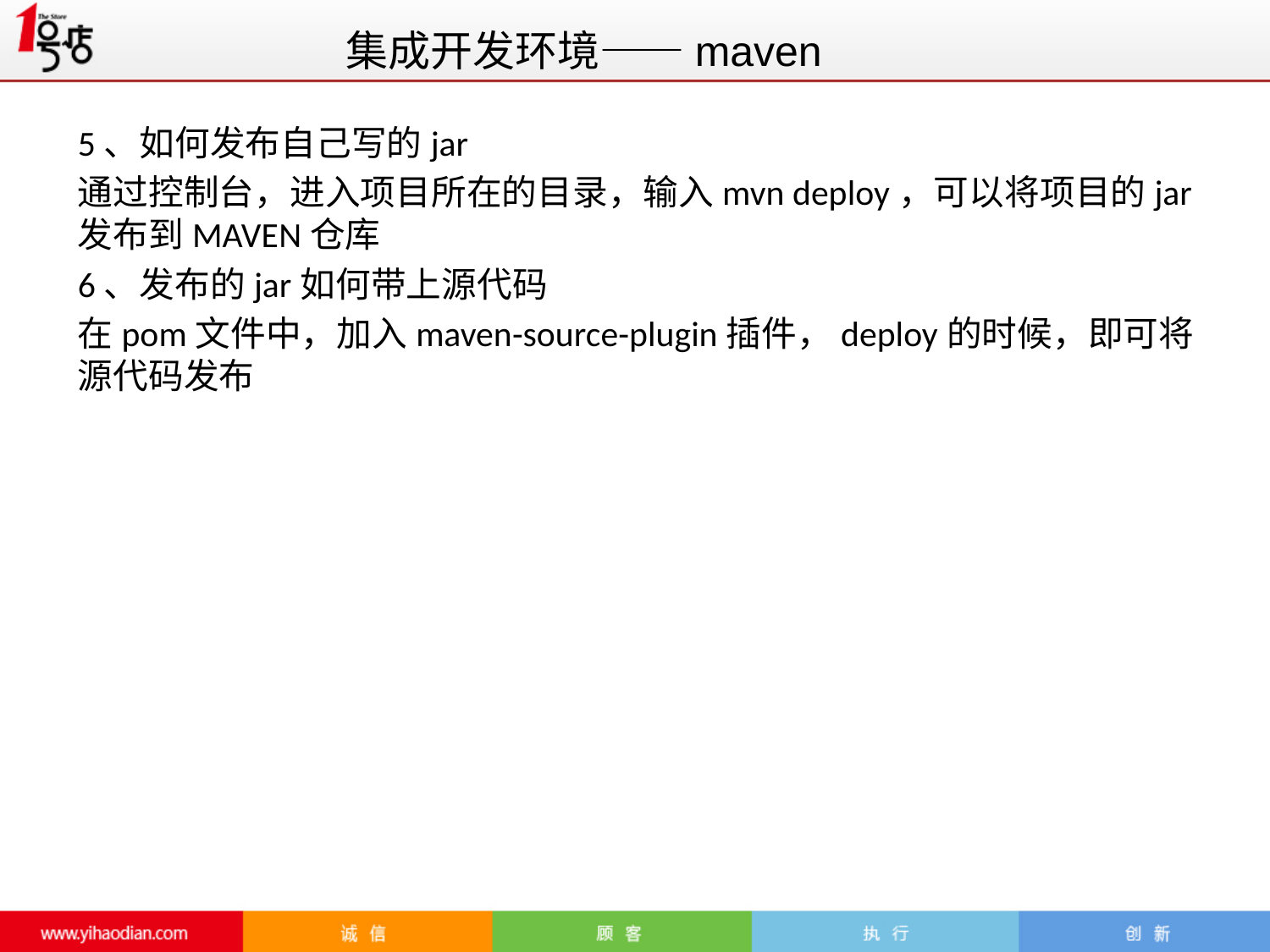

# 集成开发环境——maven
5、如何发布自己写的jar
通过控制台，进入项目所在的目录，输入mvn deploy，可以将项目的jar发布到MAVEN仓库
6、发布的jar如何带上源代码
在pom文件中，加入maven-source-plugin插件，deploy的时候，即可将源代码发布